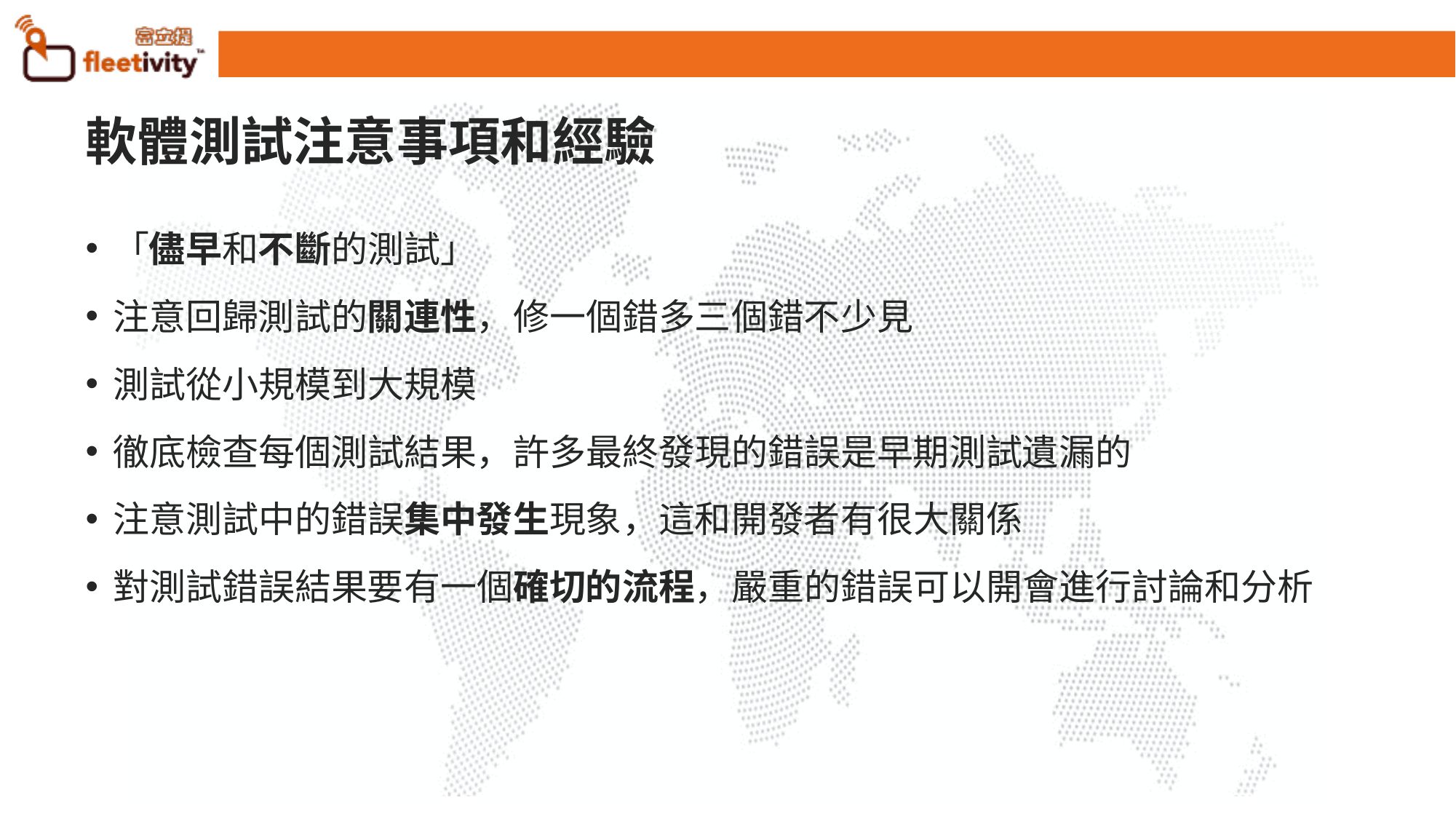

# 軟體測試注意事項和經驗
「儘早和不斷的測試」
注意回歸測試的關連性，修一個錯多三個錯不少見
測試從小規模到大規模
徹底檢查每個測試結果，許多最終發現的錯誤是早期測試遺漏的
注意測試中的錯誤集中發生現象，這和開發者有很大關係
對測試錯誤結果要有一個確切的流程，嚴重的錯誤可以開會進行討論和分析